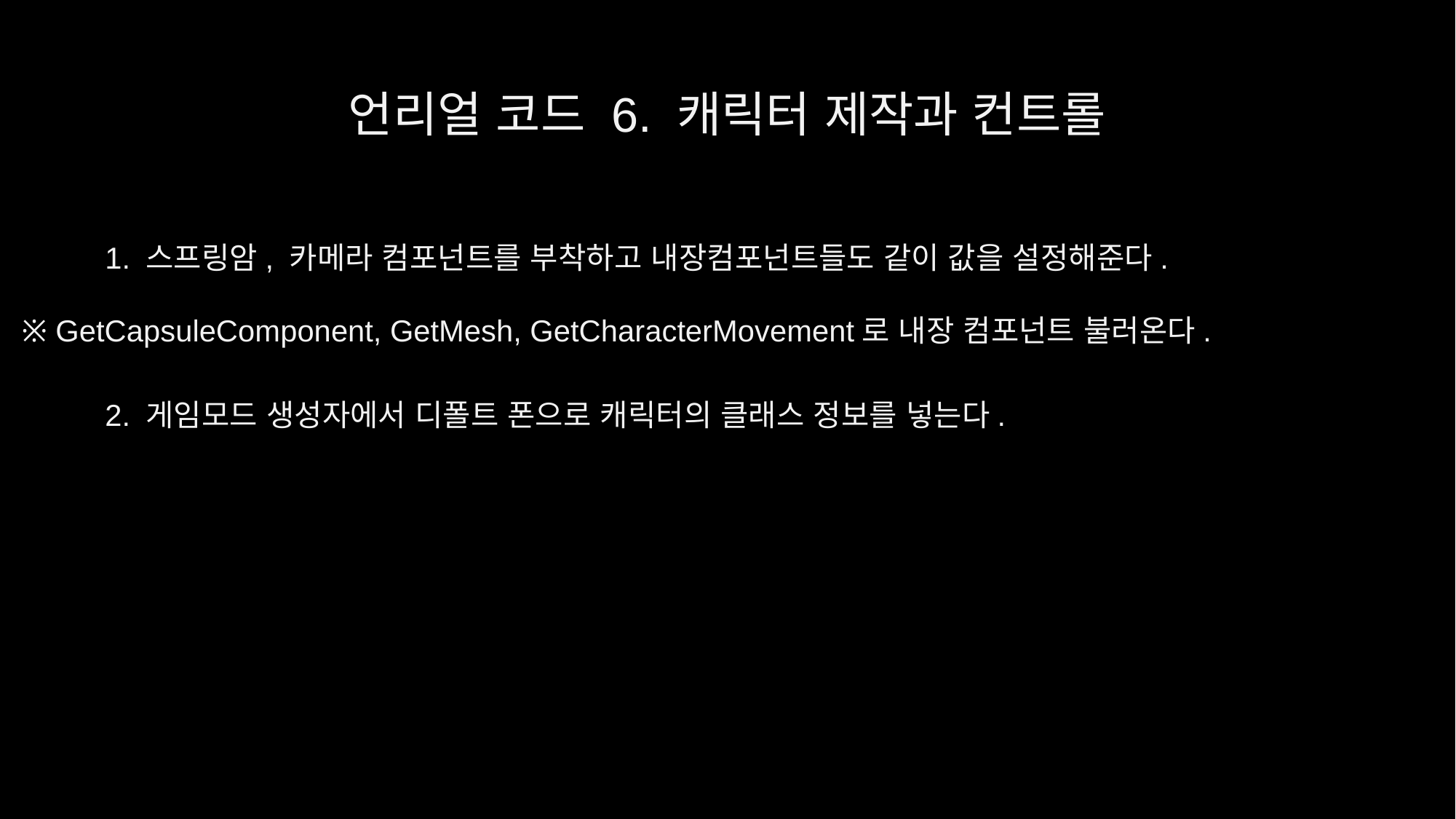

# 언리얼 코드 6. 캐릭터 제작과 컨트롤
1. 스프링암, 카메라 컴포넌트를 부착하고 내장컴포넌트들도 같이 값을 설정해준다.
※ GetCapsuleComponent, GetMesh, GetCharacterMovement로 내장 컴포넌트 불러온다.
2. 게임모드 생성자에서 디폴트 폰으로 캐릭터의 클래스 정보를 넣는다.